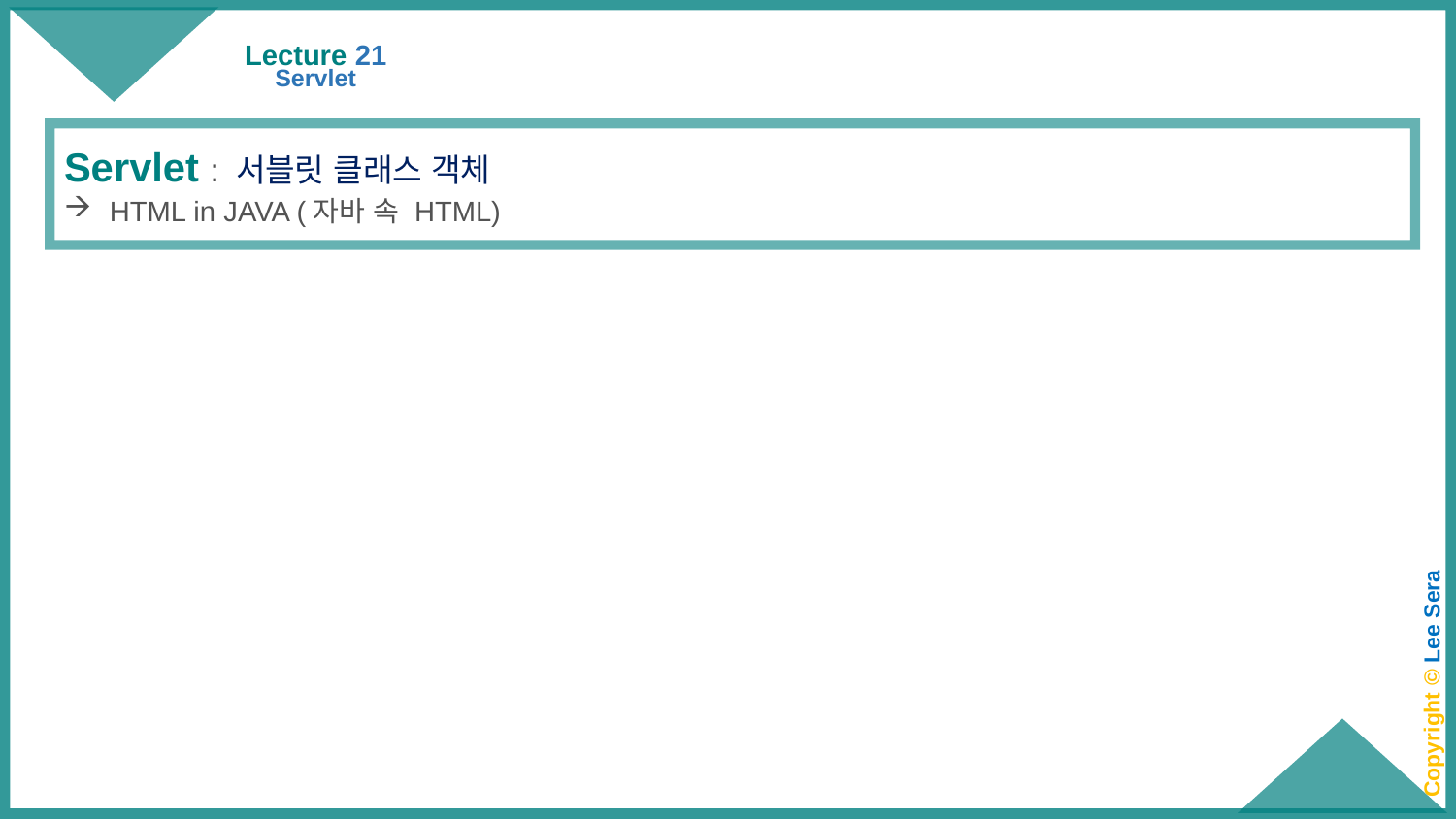

# Lecture 21
Servlet
Servlet : 서블릿 클래스 객체
HTML in JAVA (자바 속 HTML)
Copyright © Lee Sera